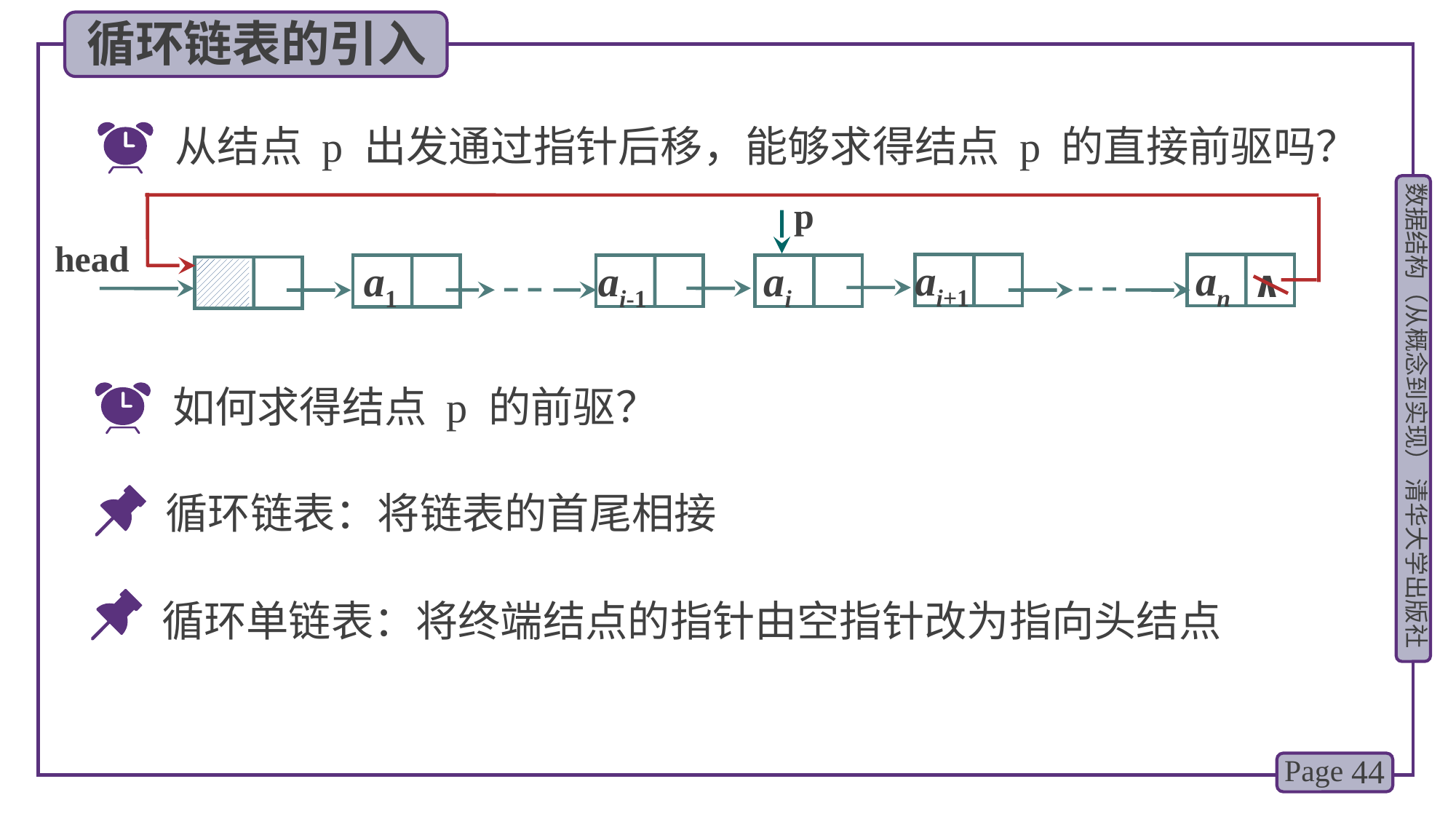

循环链表的引入

从结点 p 出发通过指针后移，能够求得结点 p 的直接前驱吗？

p

head
ai+1

an

ai-1

ai

a1

∧

如何求得结点 p 的前驱？

循环链表：将链表的首尾相接

循环单链表：将终端结点的指针由空指针改为指向头结点